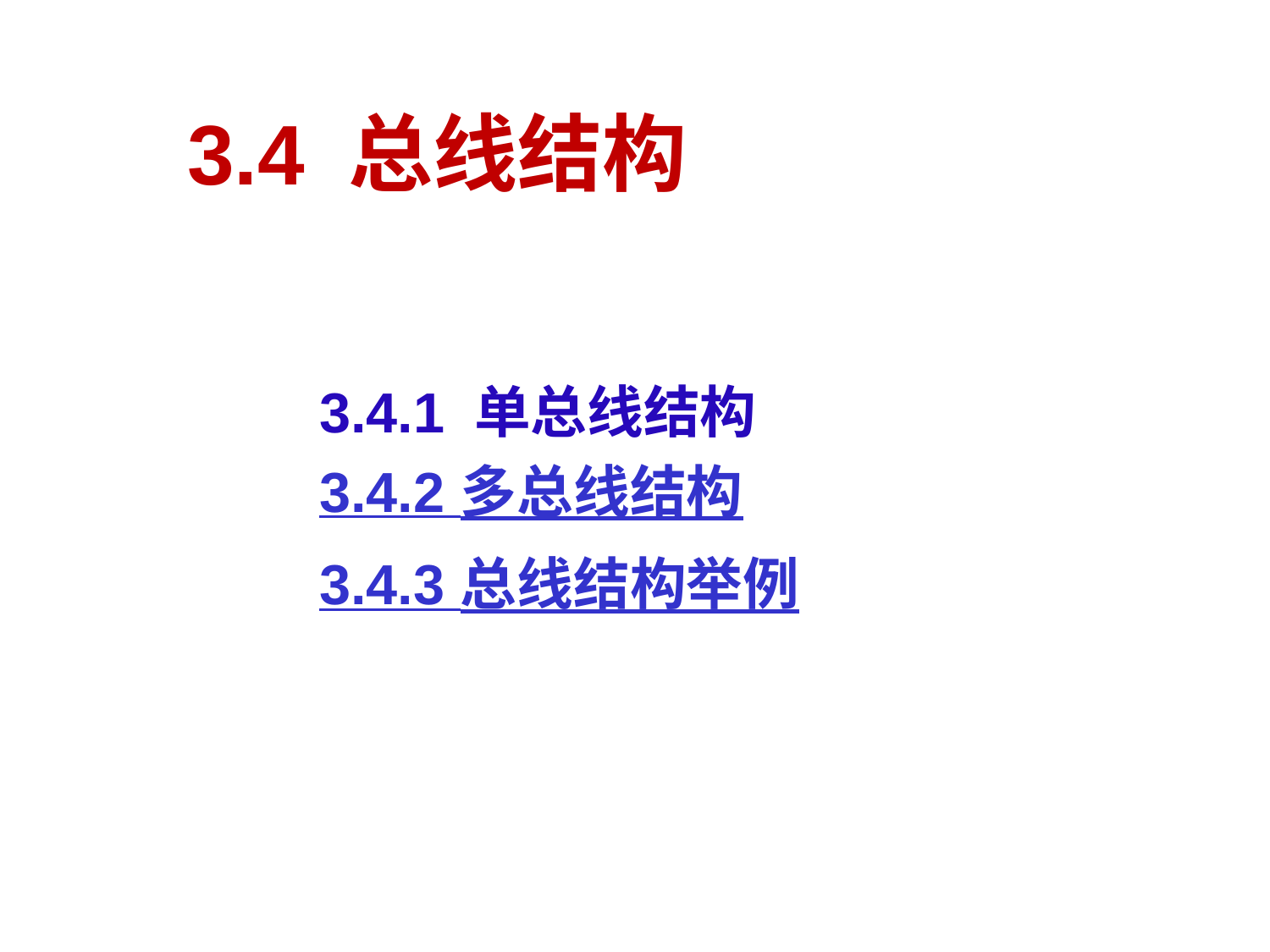

# 3.4 总线结构
3.4.1 单总线结构
3.4.2 多总线结构
3.4.3 总线结构举例